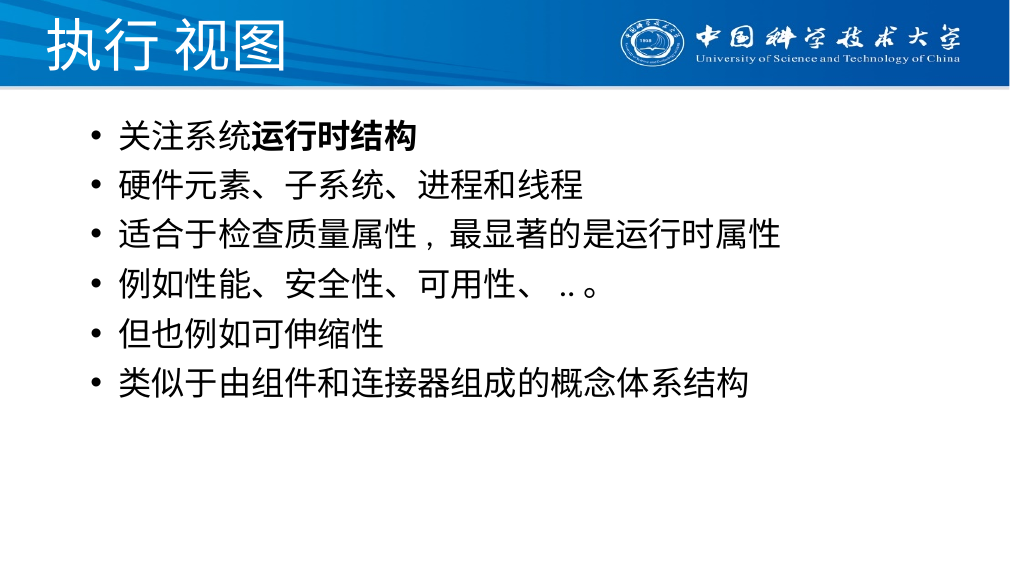

# 执行 视图
关注系统运行时结构
硬件元素、子系统、进程和线程
适合于检查质量属性, 最显著的是运行时属性
例如性能、安全性、可用性、..。
但也例如可伸缩性
类似于由组件和连接器组成的概念体系结构